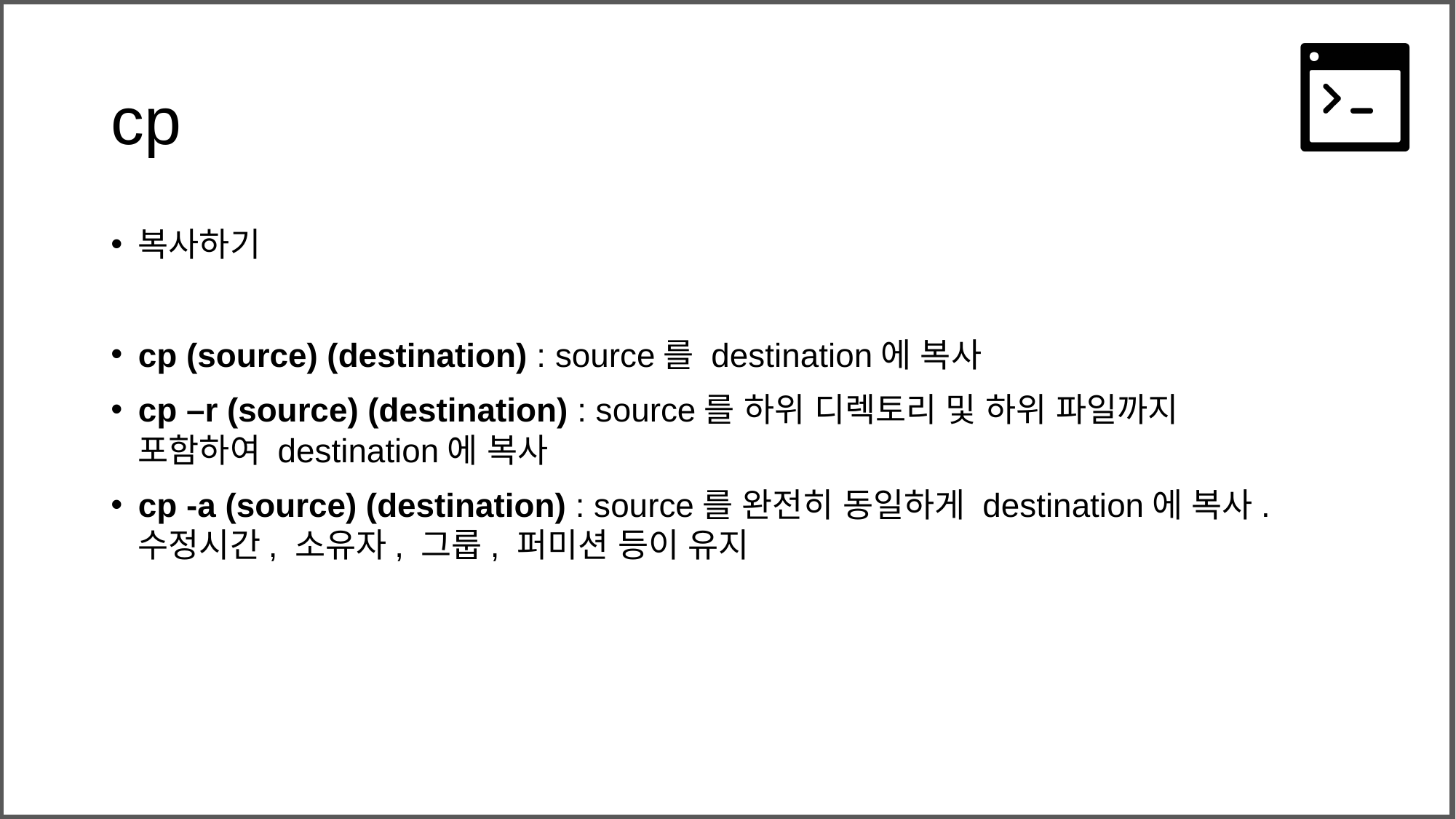

# cp
복사하기

cp (source) (destination) : source를 destination에 복사
cp –r (source) (destination) : source를 하위 디렉토리 및 하위 파일까지
포함하여 destination에 복사
cp -a (source) (destination) : source를 완전히 동일하게 destination에 복사.
수정시간, 소유자, 그룹, 퍼미션 등이 유지